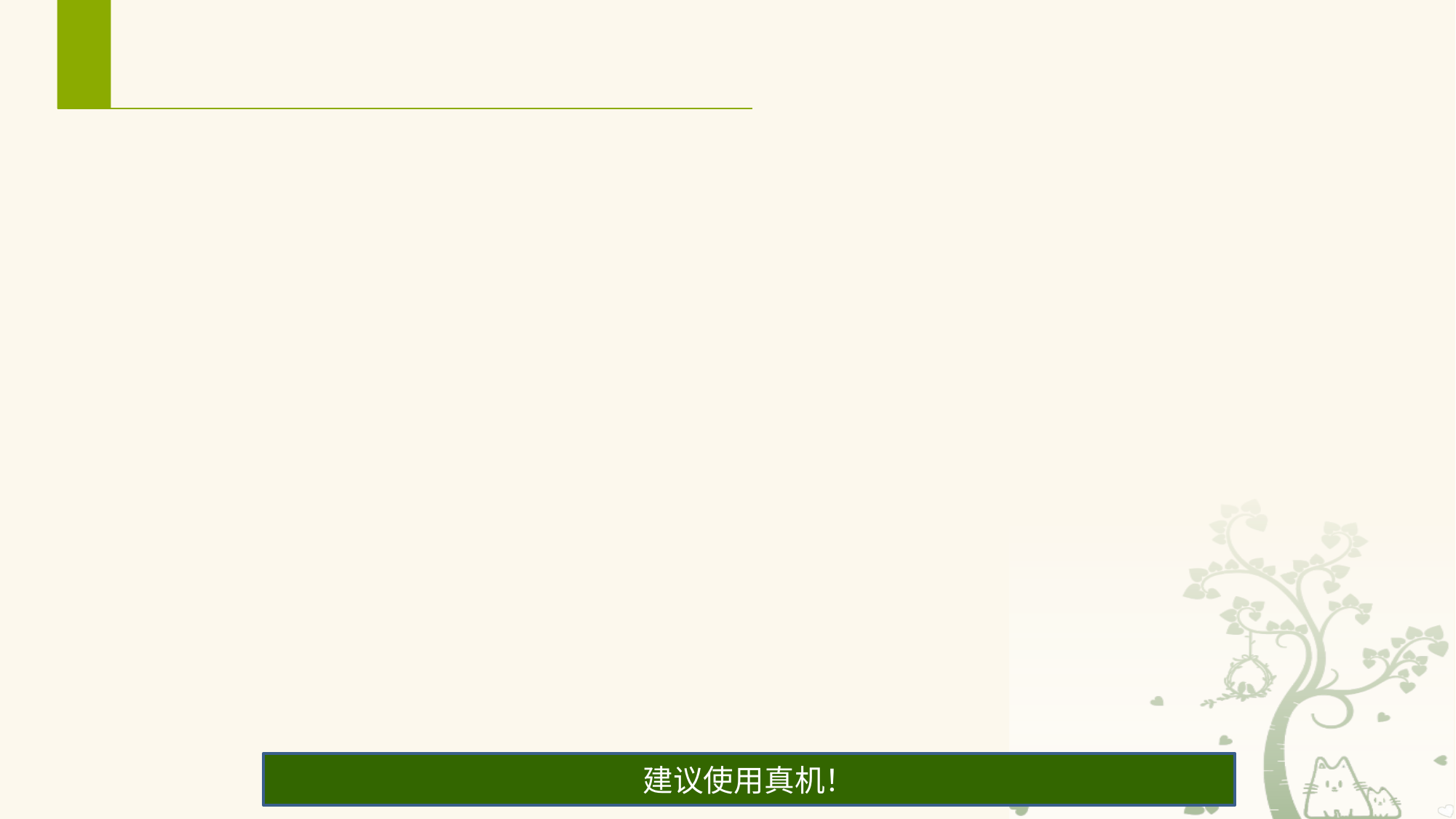

# 4. 准备Android APP 的运行环境
（3） 其它模拟器
Bluestacks
LDPlayer (雷电模拟器)
NoxPlayer (夜神模拟器)
MEMU (逍遥模拟器)
Android Studio Emulator
Remix OS Player
Ko Player
Genymotion

知乎：最好用的Android安卓模拟器推荐

建议使用真机！